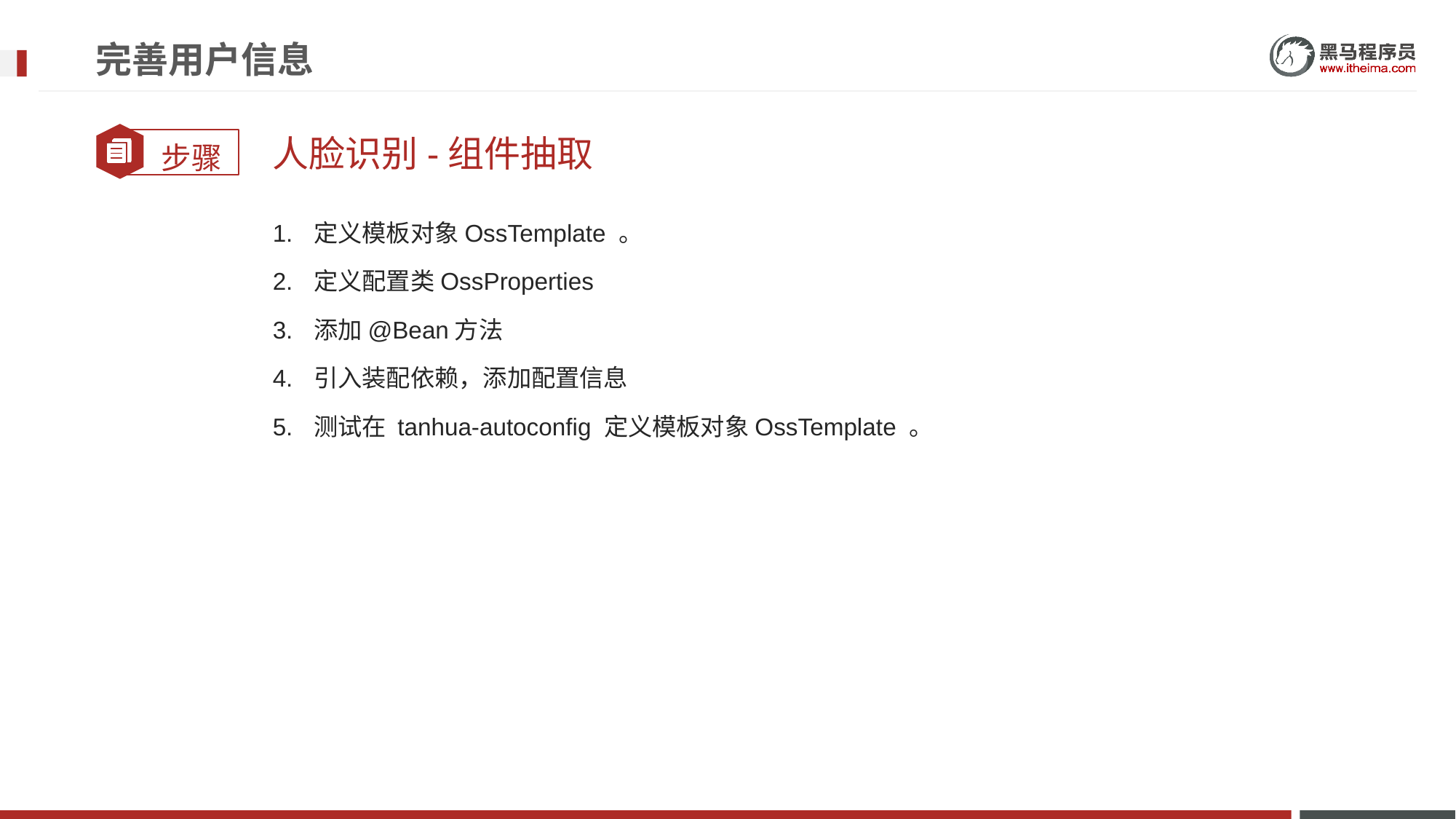

# 完善用户信息
人脸识别-组件抽取
定义模板对象OssTemplate 。
定义配置类OssProperties
添加@Bean方法
引入装配依赖，添加配置信息
测试在 tanhua-autoconfig 定义模板对象OssTemplate 。